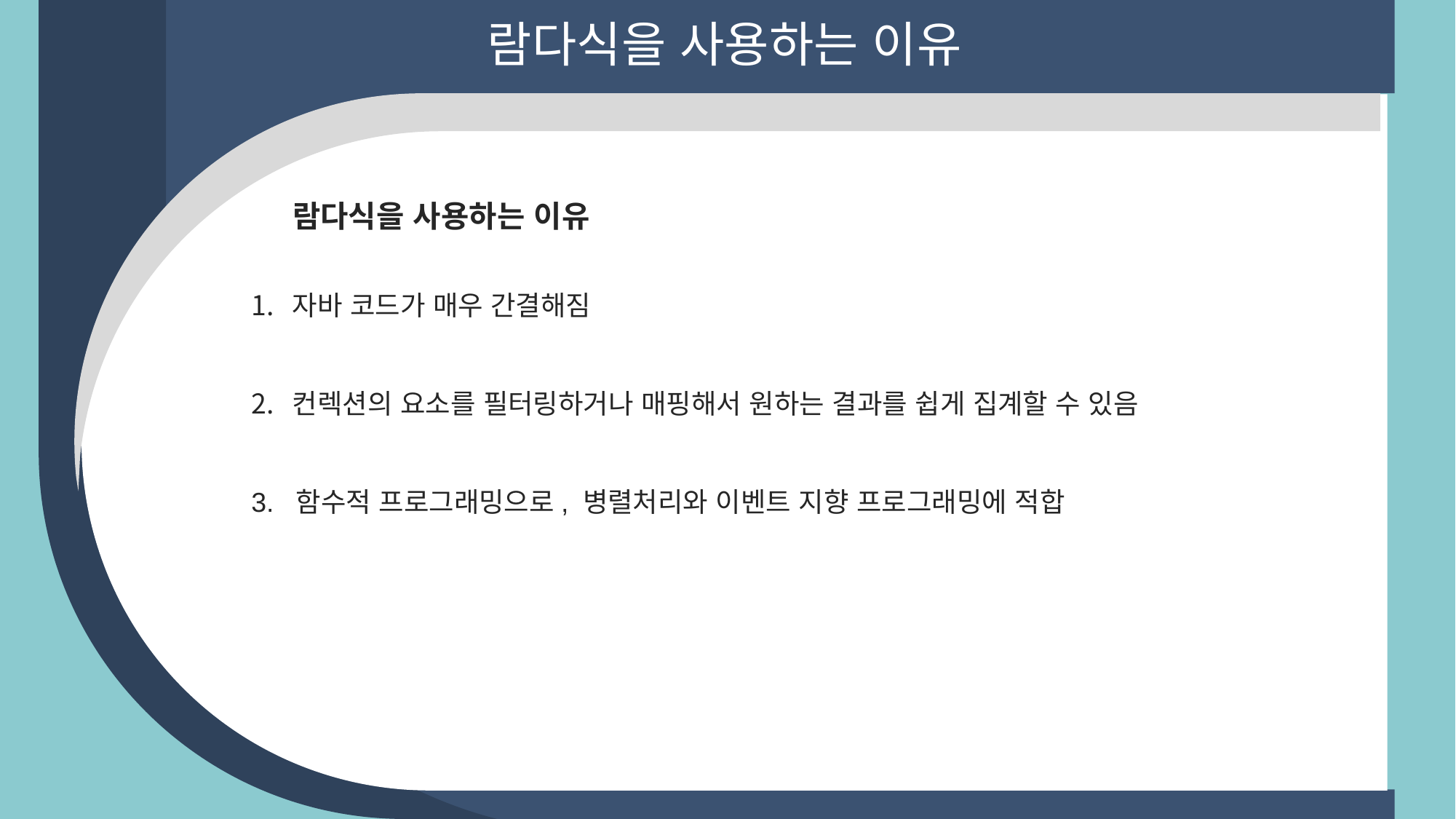

람다식을 사용하는 이유
람다식을 사용하는 이유

자바 코드가 매우 간결해짐

컨렉션의 요소를 필터링하거나 매핑해서 원하는 결과를 쉽게 집계할 수 있음

3.  함수적 프로그래밍으로, 병렬처리와 이벤트 지향 프로그래밍에 적합